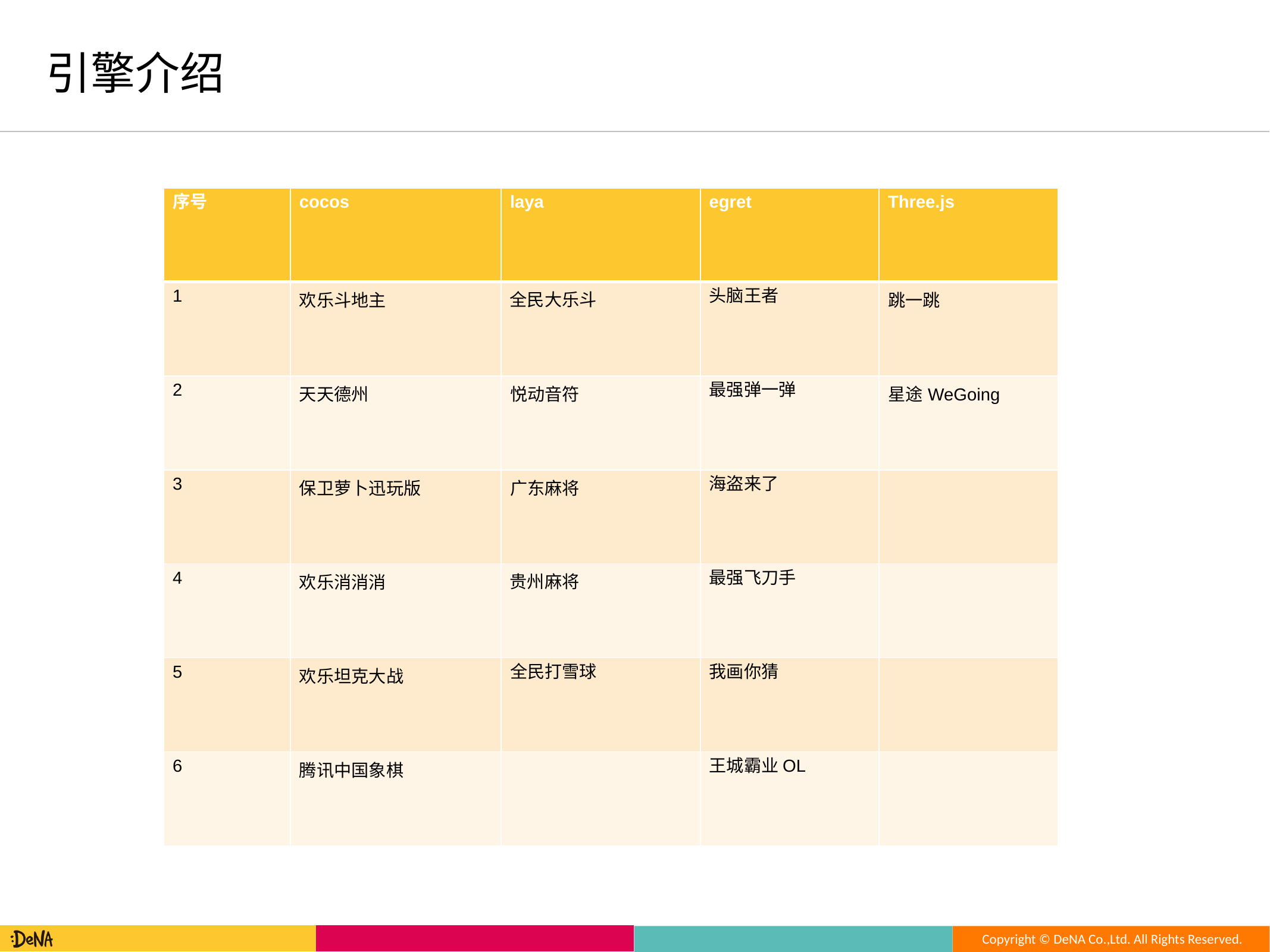

引擎介绍
| 序号 | cocos | laya | egret | Three.js |
| --- | --- | --- | --- | --- |
| 1 | 欢乐斗地主 | 全民大乐斗 | 头脑王者 | 跳一跳 |
| 2 | 天天德州 | 悦动音符 | 最强弹一弹 | 星途WeGoing |
| 3 | 保卫萝卜迅玩版 | 广东麻将 | 海盗来了 |  |
| 4 | 欢乐消消消 | 贵州麻将 | 最强飞刀手 |  |
| 5 | 欢乐坦克大战 | 全民打雪球 | 我画你猜 |  |
| 6 | 腾讯中国象棋 |  | 王城霸业OL |  |